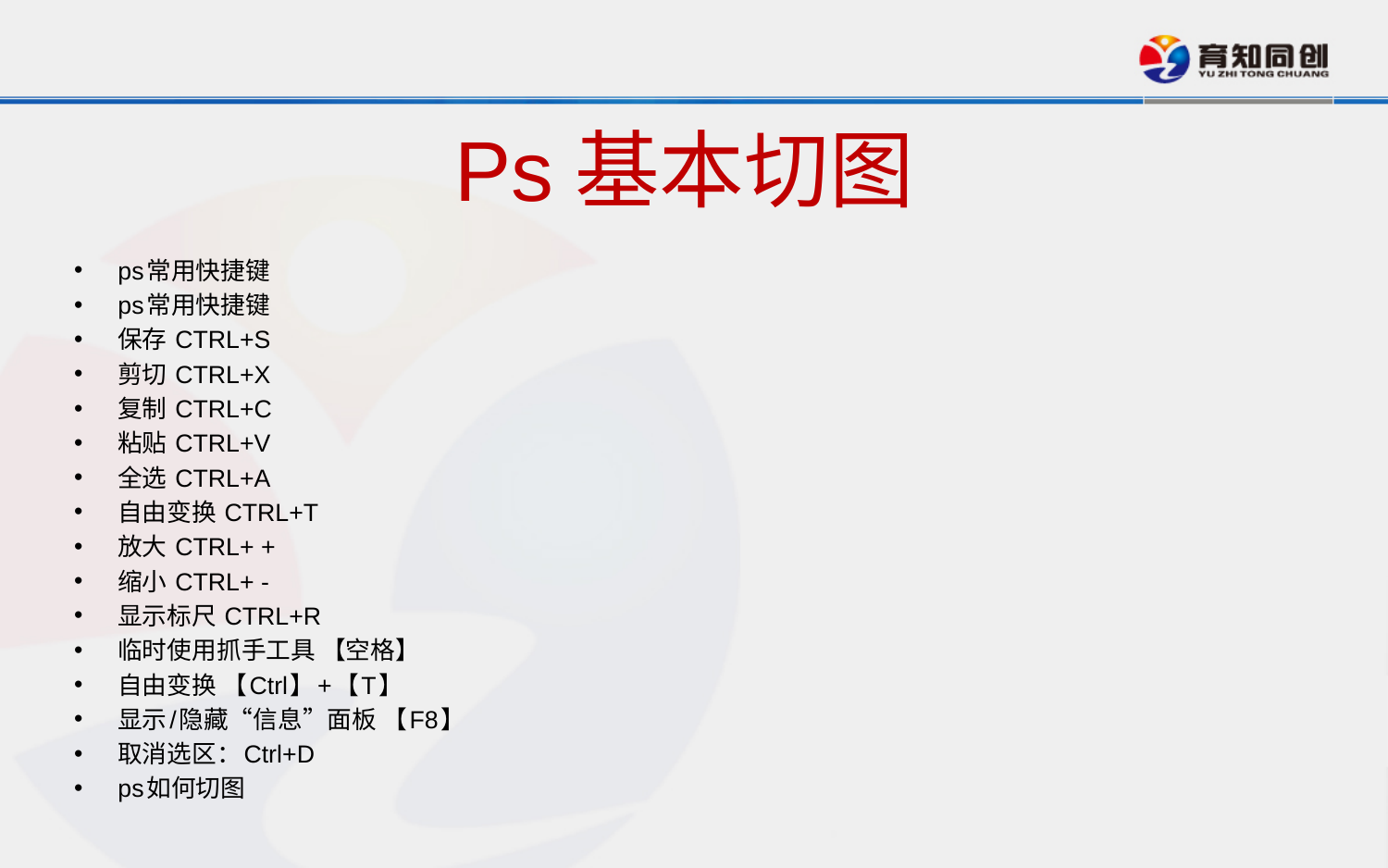

# Ps基本切图
ps常用快捷键
ps常用快捷键
保存 CTRL+S
剪切 CTRL+X
复制 CTRL+C
粘贴 CTRL+V
全选 CTRL+A
自由变换 CTRL+T
放大 CTRL+ +
缩小 CTRL+ -
显示标尺 CTRL+R
临时使用抓手工具 【空格】
自由变换 【Ctrl】+【T】
显示/隐藏“信息”面板 【F8】
取消选区：Ctrl+D
ps如何切图